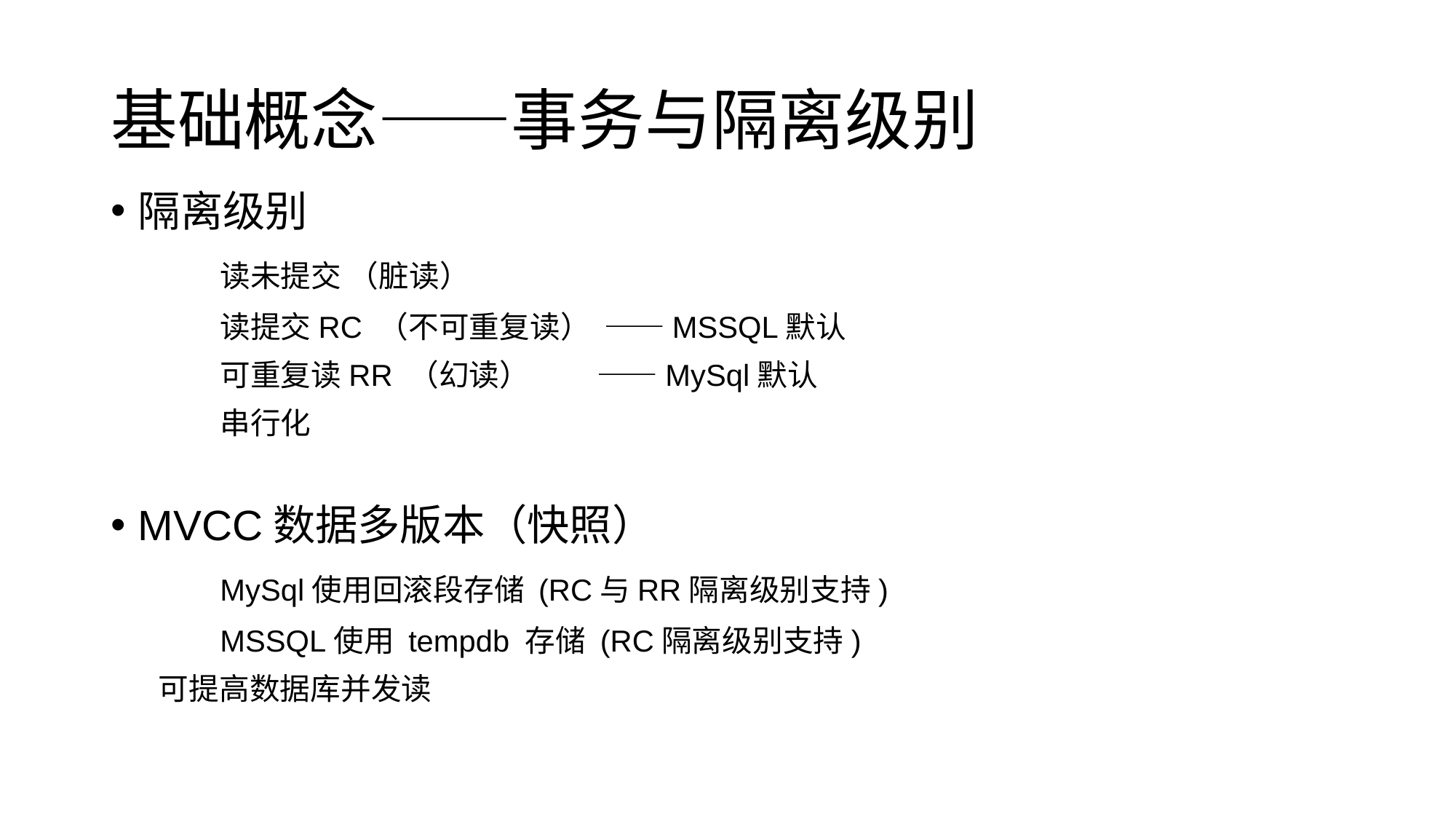

# 基础概念——事务与隔离级别
隔离级别
	读未提交 （脏读）
	读提交RC （不可重复读）  ——MSSQL默认
	可重复读RR （幻读）          ——MySql默认
	串行化

MVCC数据多版本（快照）
	MySql使用回滚段存储 (RC与RR隔离级别支持)
	MSSQL使用 tempdb 存储 (RC隔离级别支持)
      可提高数据库并发读